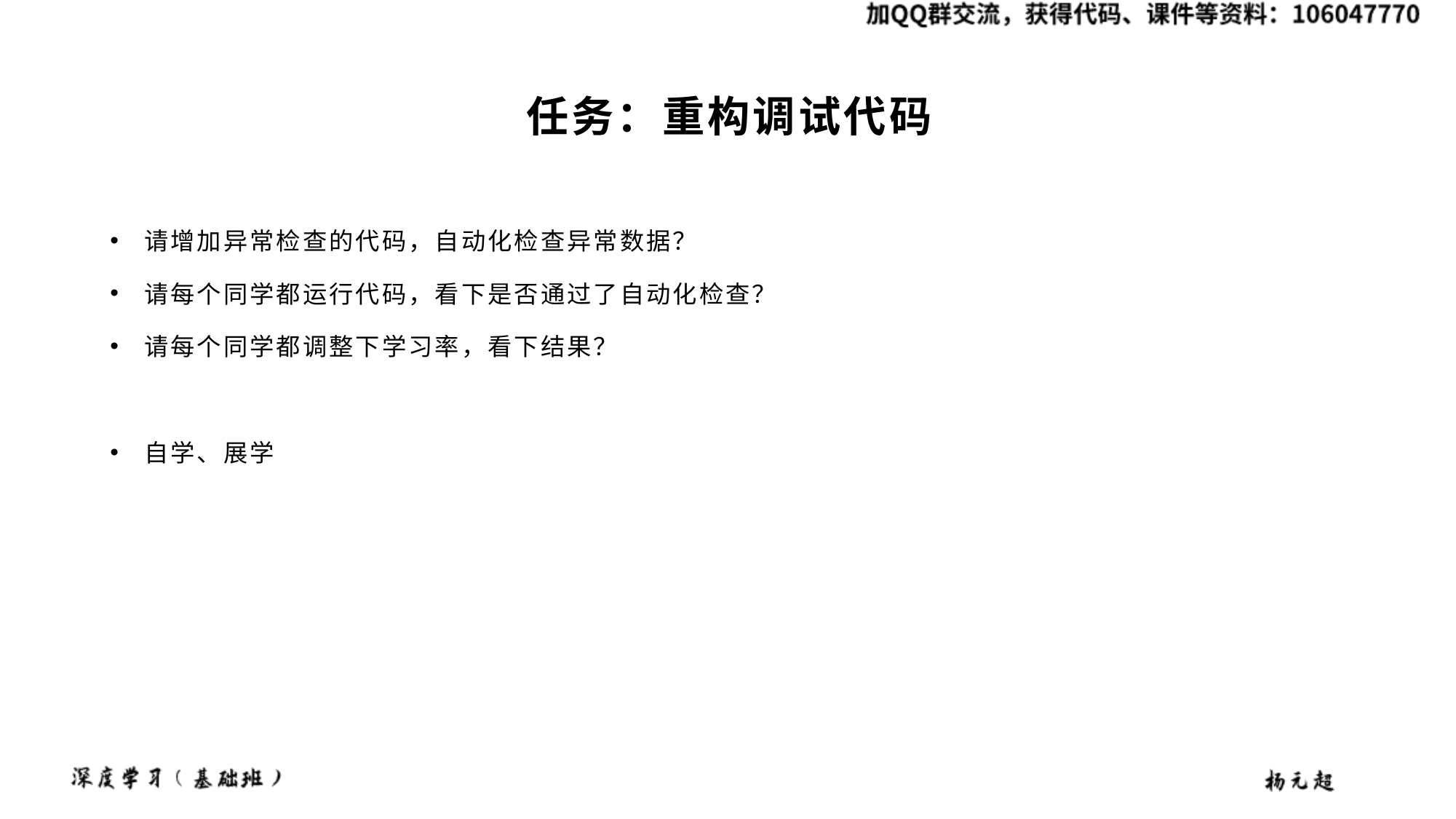

# 任务：重构调试代码
请增加异常检查的代码，自动化检查异常数据？
请每个同学都运行代码，看下是否通过了自动化检查？
请每个同学都调整下学习率，看下结果？

自学、展学